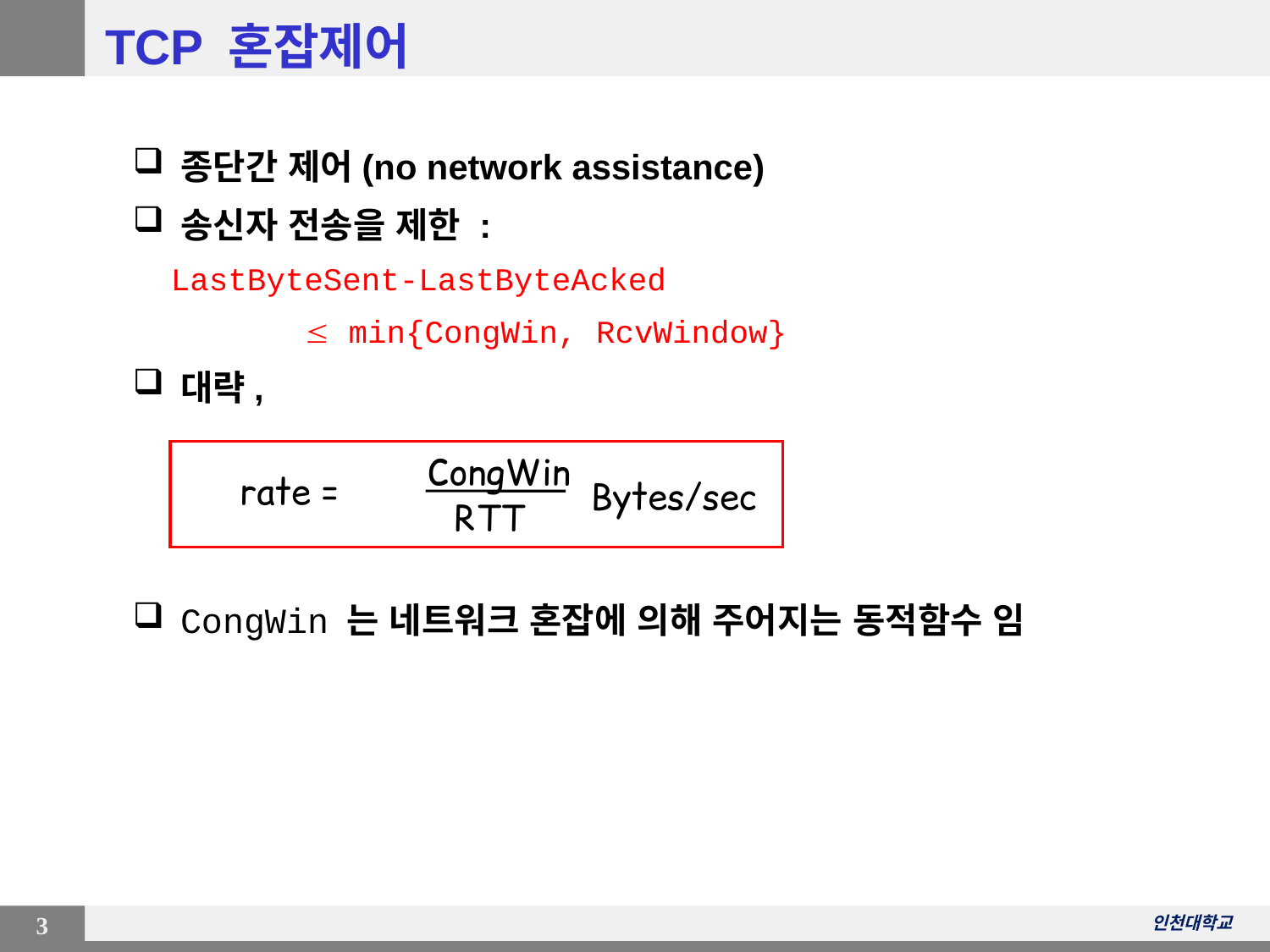

# TCP 혼잡제어
종단간 제어(no network assistance)
송신자 전송을 제한 :
  LastByteSent-LastByteAcked
         ≤ min{CongWin, RcvWindow}
대략,

CongWin 는 네트워크 혼잡에 의해 주어지는 동적함수 임

CongWin
rate =
Bytes/sec
RTT